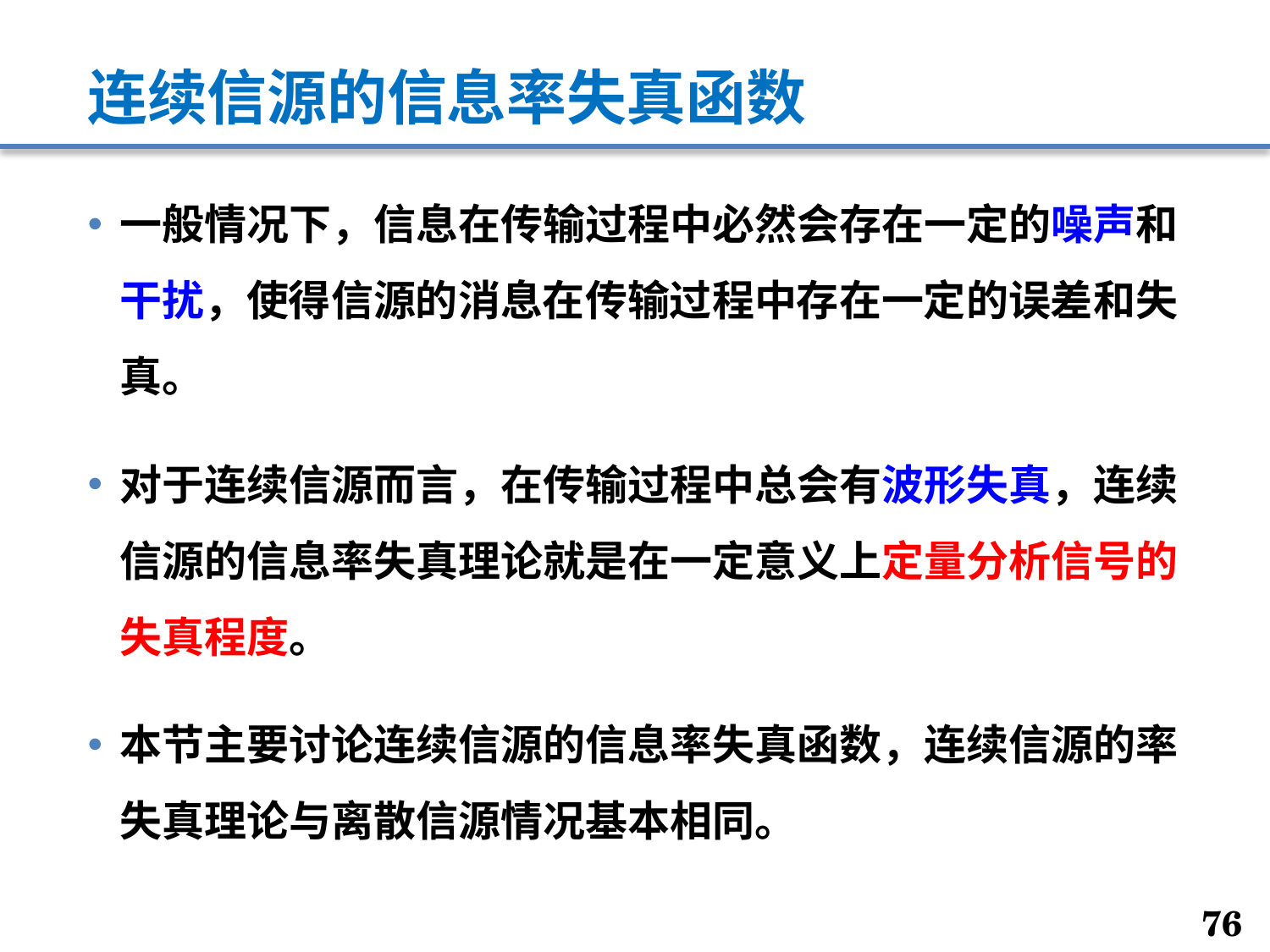

# 连续信源的信息率失真函数
一般情况下，信息在传输过程中必然会存在一定的噪声和干扰，使得信源的消息在传输过程中存在一定的误差和失真。
对于连续信源而言，在传输过程中总会有波形失真，连续信源的信息率失真理论就是在一定意义上定量分析信号的失真程度。
本节主要讨论连续信源的信息率失真函数，连续信源的率失真理论与离散信源情况基本相同。
76